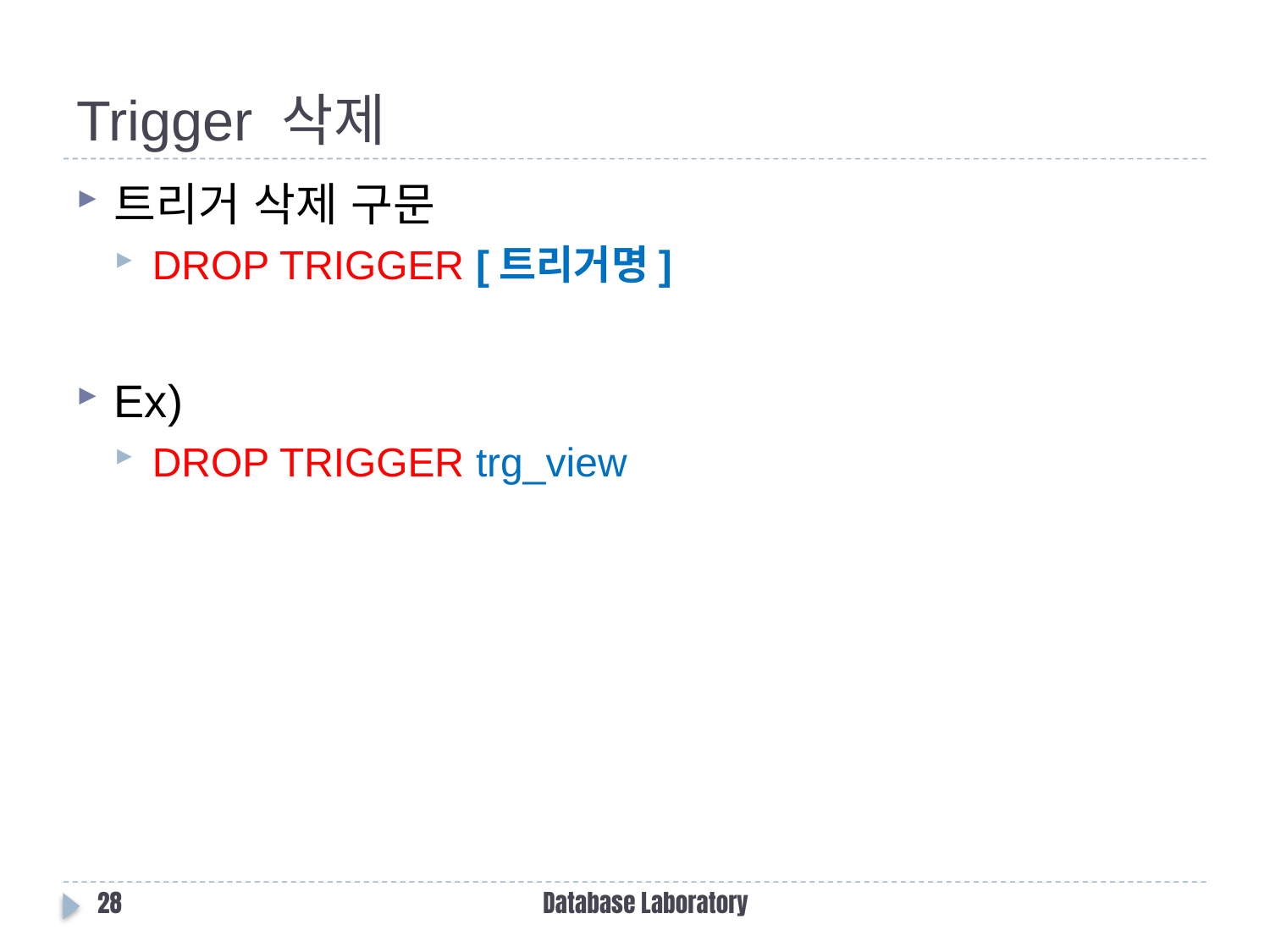

# Trigger 삭제
트리거 삭제 구문
DROP TRIGGER [트리거명]

Ex)
DROP TRIGGER trg_view
28
Database Laboratory